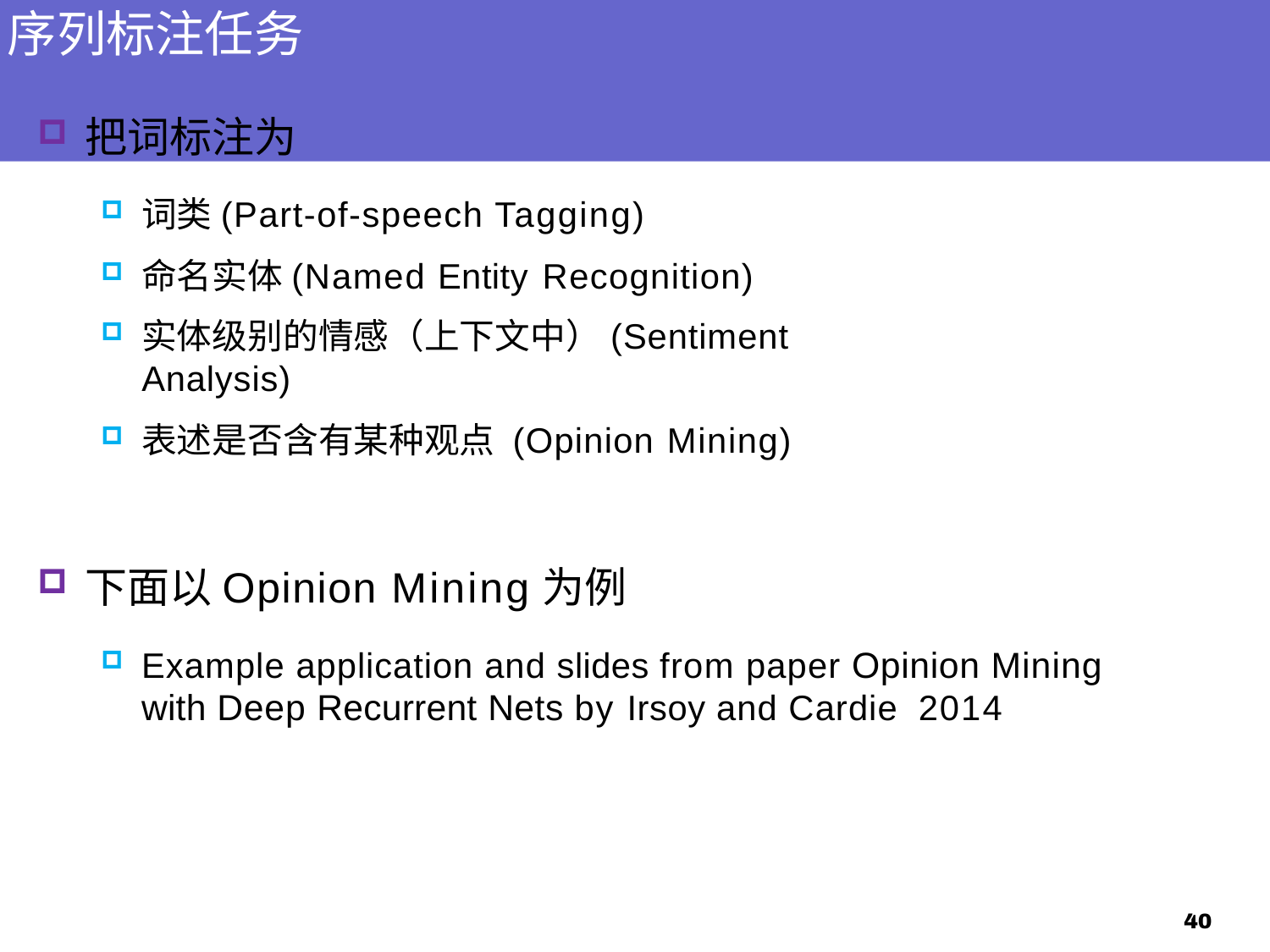

# 序列标注任务
把词标注为
词类(Part-of-speech Tagging)
命名实体(Named Entity Recognition)
实体级别的情感（上下文中）(Sentiment Analysis)
表述是否含有某种观点 (Opinion Mining)
下面以Opinion Mining为例
Example application and slides from paper Opinion Mining  with Deep Recurrent Nets by Irsoy and Cardie 2014
40